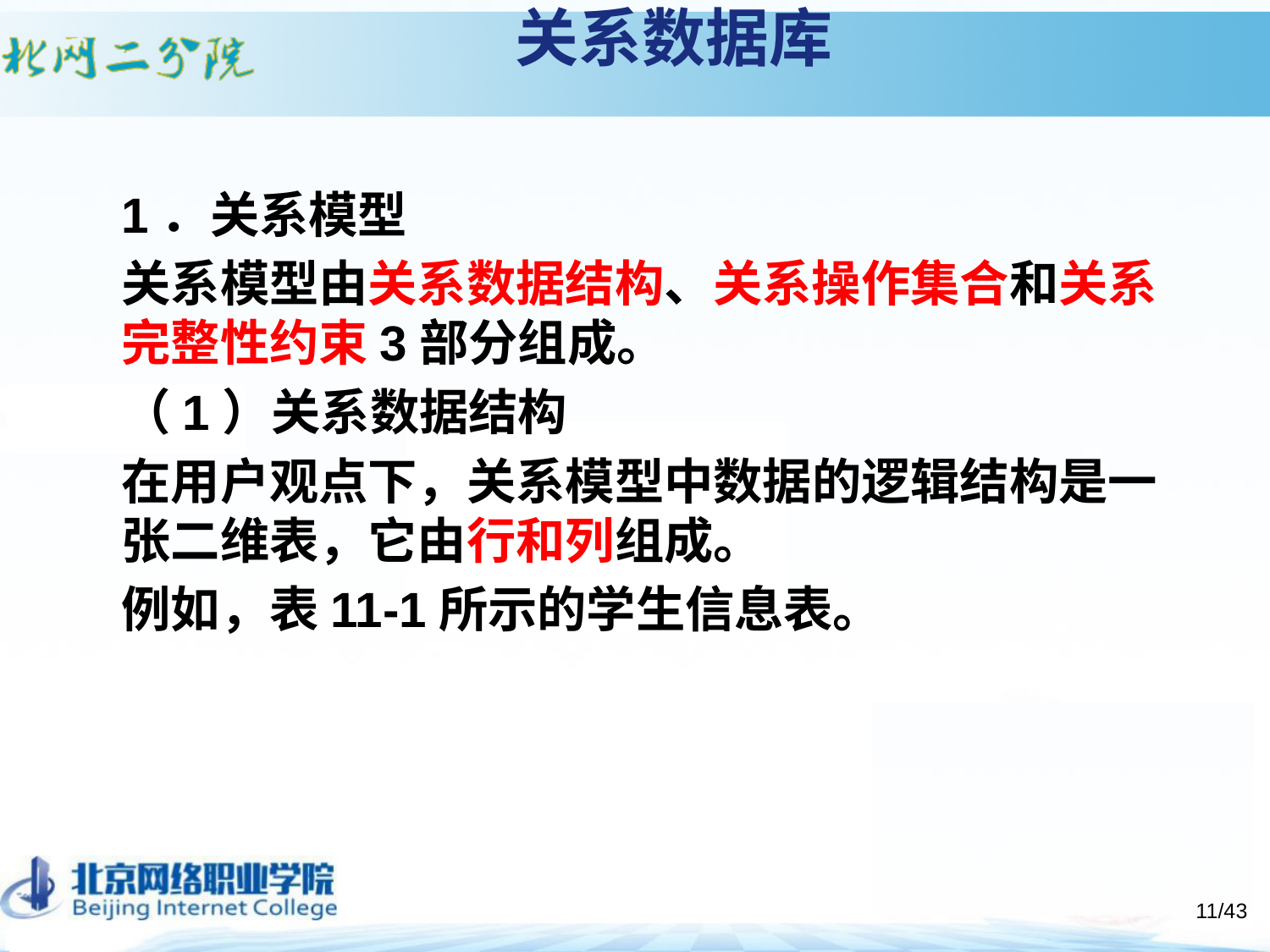

# 关系数据库
1．关系模型
关系模型由关系数据结构、关系操作集合和关系完整性约束3部分组成。
（1）关系数据结构
在用户观点下，关系模型中数据的逻辑结构是一张二维表，它由行和列组成。
例如，表11-1所示的学生信息表。
11/43